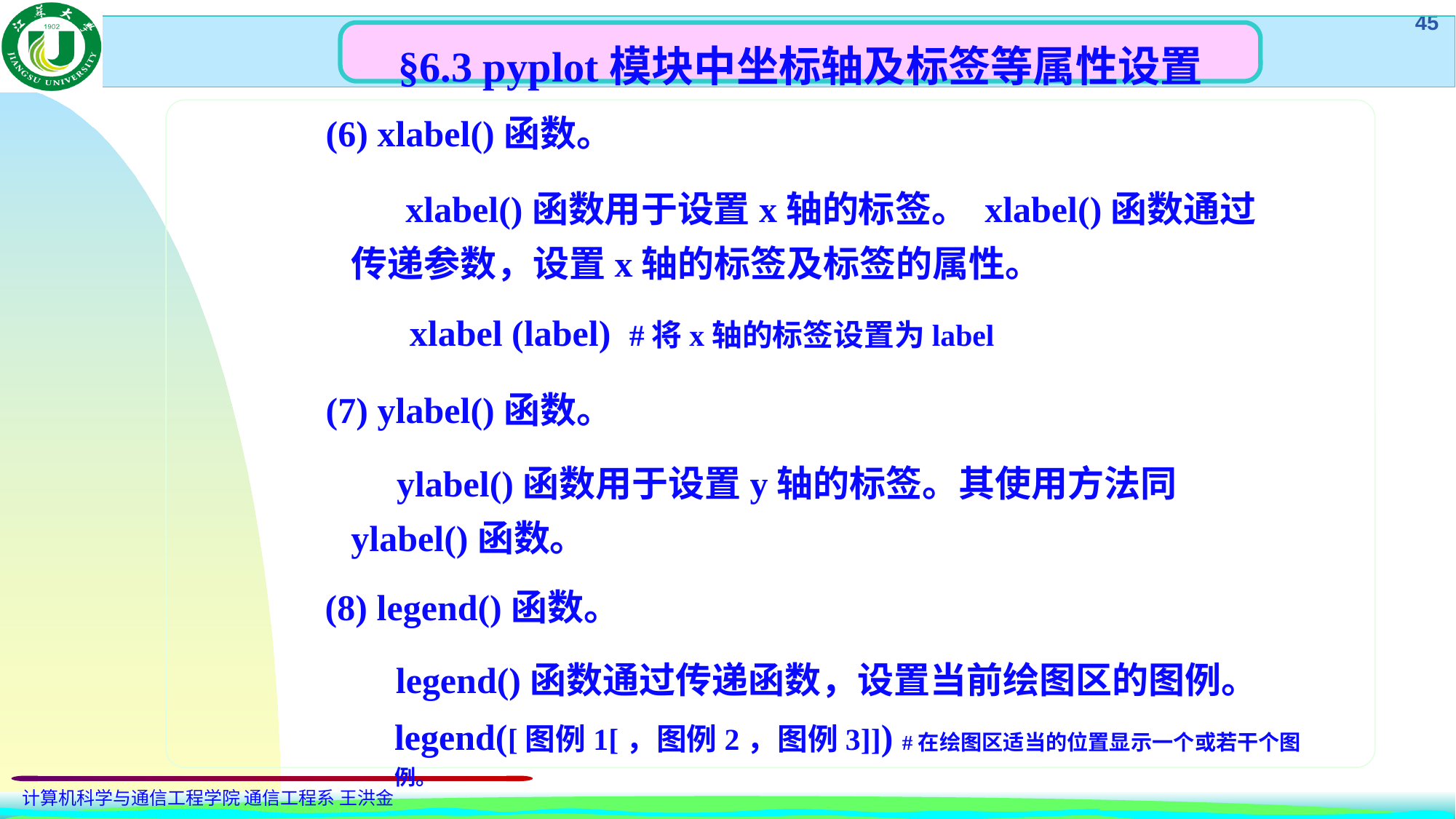

§6.3 pyplot模块中坐标轴及标签等属性设置
(6) xlabel()函数。
      xlabel()函数用于设置x轴的标签。 xlabel()函数通过传递参数，设置x轴的标签及标签的属性。
xlabel (label)  #将x轴的标签设置为label
(7) ylabel()函数。
     ylabel()函数用于设置y轴的标签。其使用方法同ylabel()函数。
(8) legend()函数。
     legend()函数通过传递函数，设置当前绘图区的图例。
legend([图例1[，图例2，图例3]]) #在绘图区适当的位置显示一个或若干个图例。